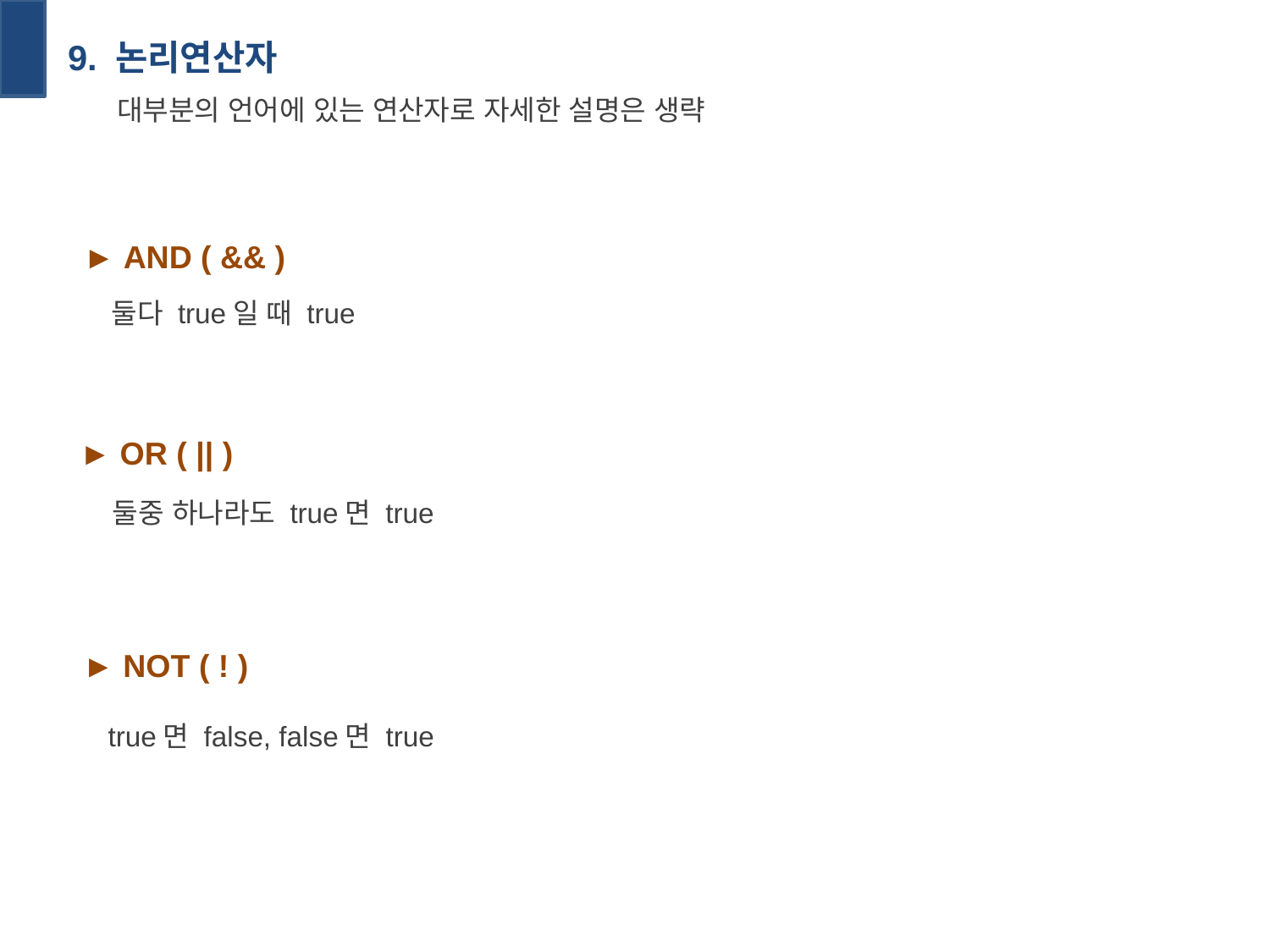

ㅊ
# 9. 논리연산자
대부분의 언어에 있는 연산자로 자세한 설명은 생략
► AND ( && )
둘다 true일 때 true
► OR ( || )
둘중 하나라도 true면 true
► NOT ( ! )
true면 false, false면 true